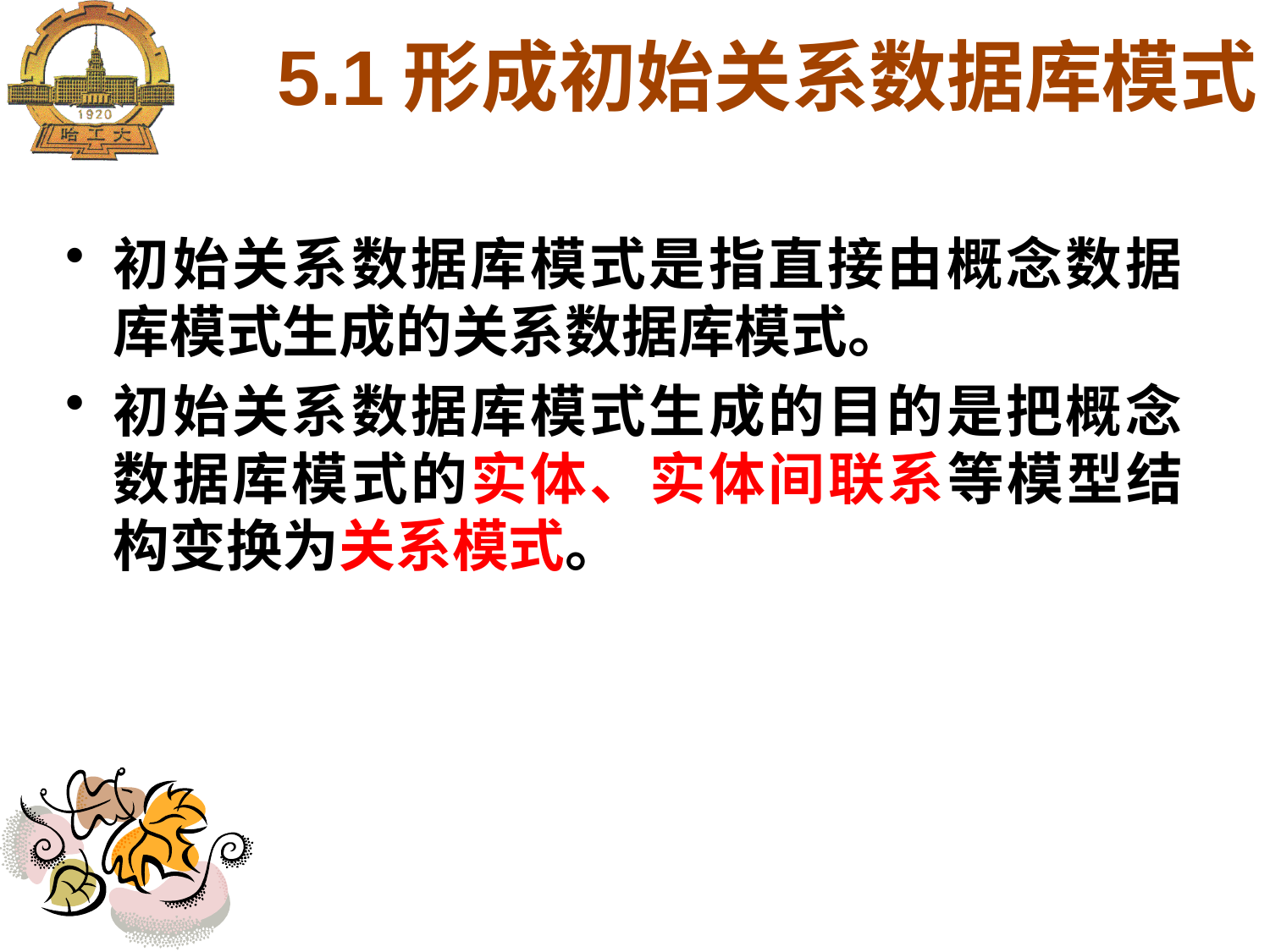

5.1形成初始关系数据库模式
初始关系数据库模式是指直接由概念数据库模式生成的关系数据库模式。
初始关系数据库模式生成的目的是把概念数据库模式的实体、实体间联系等模型结构变换为关系模式。